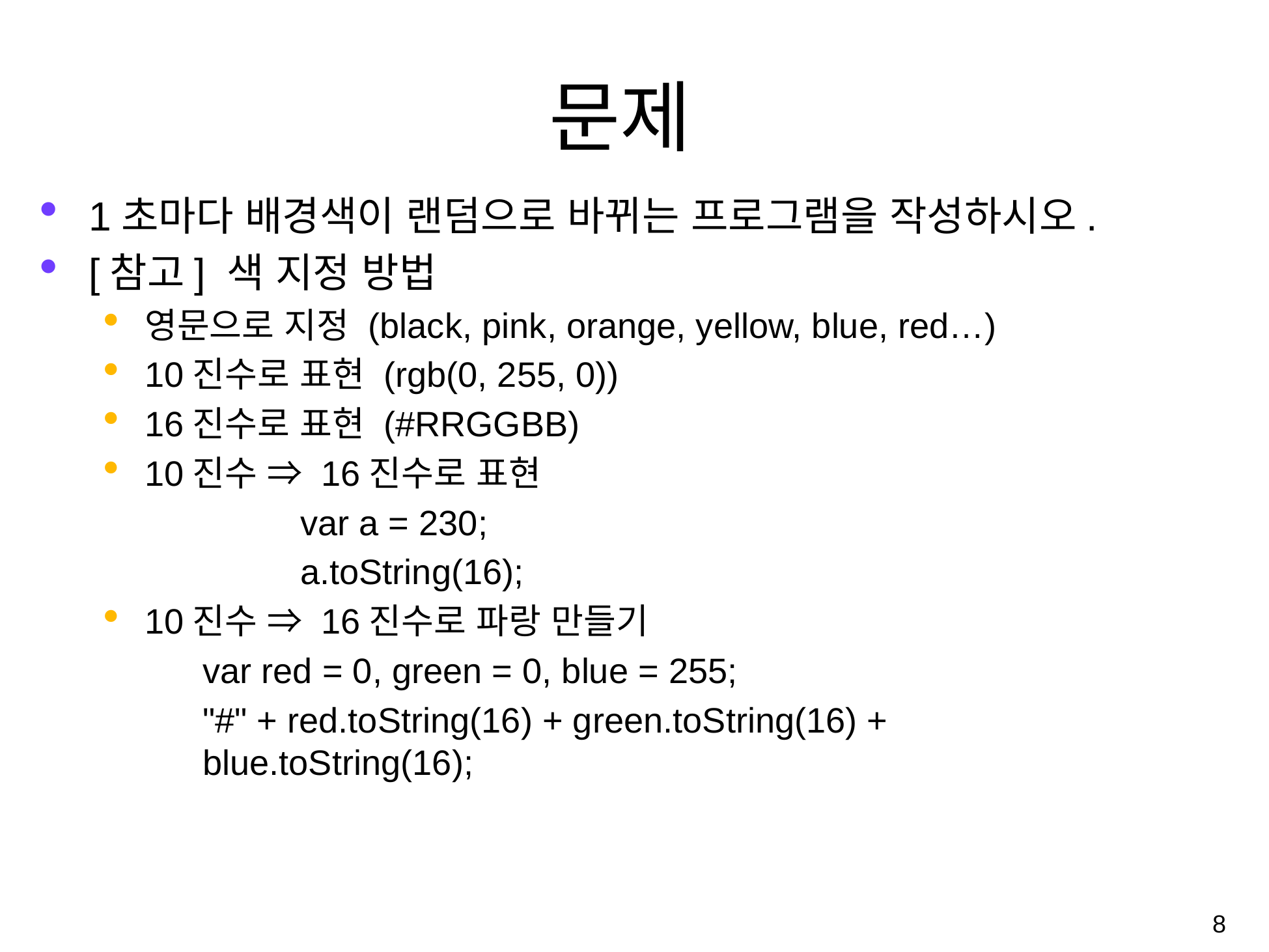

# 문제
1초마다 배경색이 랜덤으로 바뀌는 프로그램을 작성하시오.
[참고] 색 지정 방법
영문으로 지정 (black, pink, orange, yellow, blue, red…)
10진수로 표현 (rgb(0, 255, 0))
16진수로 표현 (#RRGGBB)
10진수 ⇒ 16진수로 표현
		var a = 230;
		a.toString(16);
10진수 ⇒ 16진수로 파랑 만들기
   	var red = 0, green = 0, blue = 255;
   	"#" + red.toString(16) + green.toString(16) + 				blue.toString(16);

8